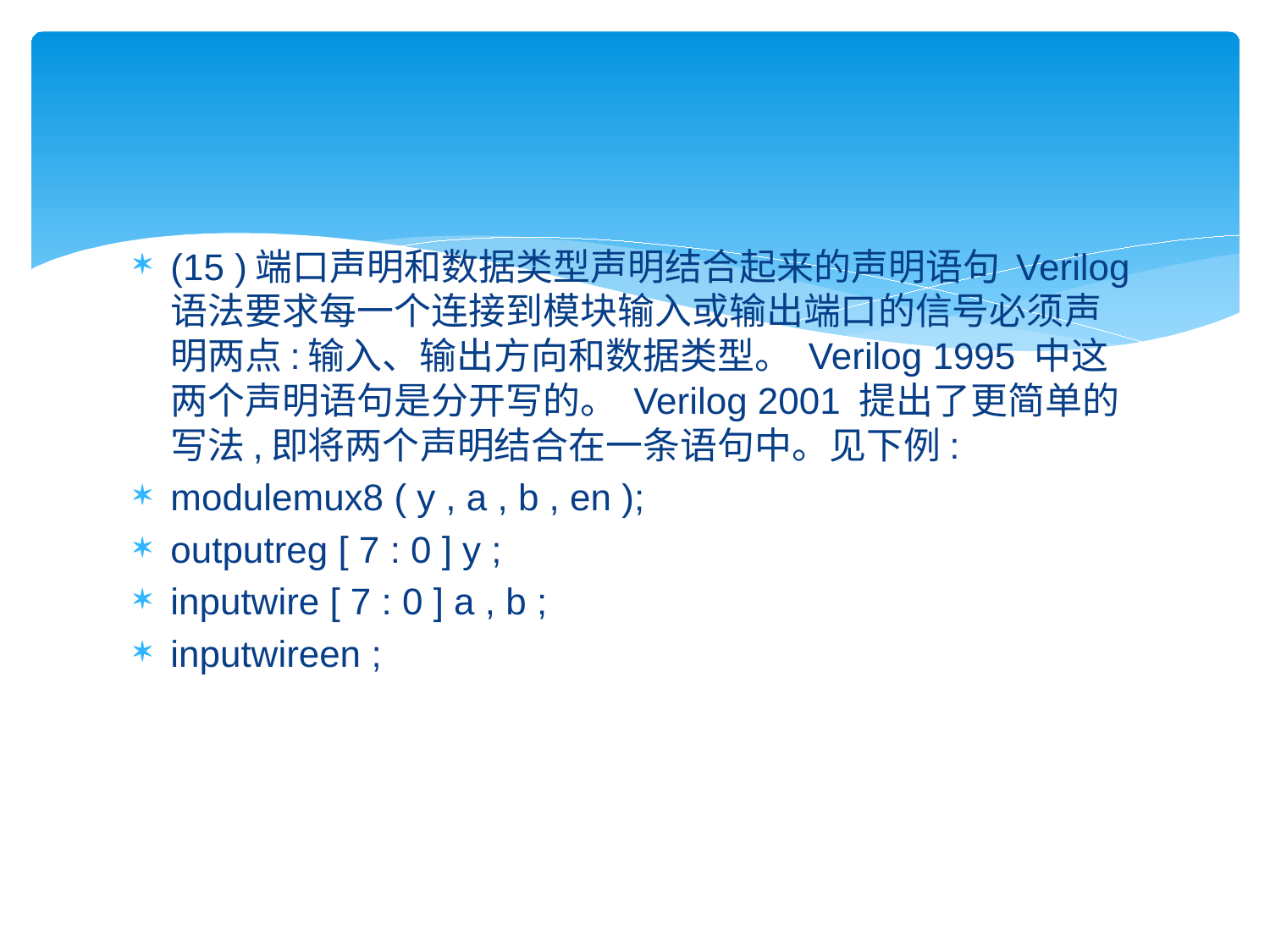

#
(15 )端口声明和数据类型声明结合起来的声明语句 Verilog 语法要求每一个连接到模块输入或输出端口的信号必须声明两点:输入、输出方向和数据类型。 Verilog 1995 中这两个声明语句是分开写的。 Verilog 2001 提出了更简单的写法,即将两个声明结合在一条语句中。见下例:
modulemux8 ( y , a , b , en );
outputreg [ 7 : 0 ] y ;
inputwire [ 7 : 0 ] a , b ;
inputwireen ;